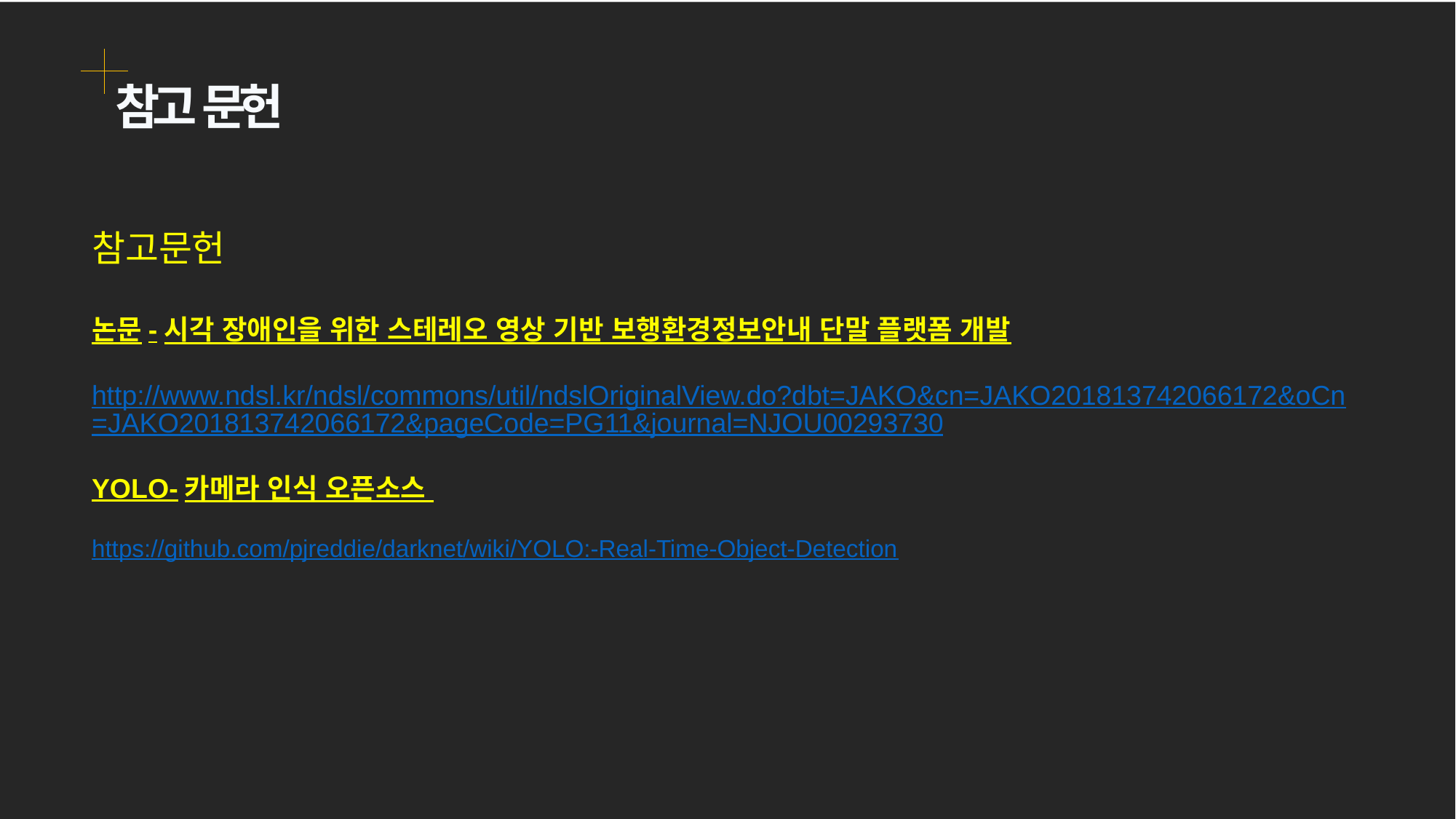

참고  문헌
참고문헌

논문-시각 장애인을 위한 스테레오 영상 기반 보행환경정보안내 단말 플랫폼 개발

http://www.ndsl.kr/ndsl/commons/util/ndslOriginalView.do?dbt=JAKO&cn=JAKO201813742066172&oCn=JAKO201813742066172&pageCode=PG11&journal=NJOU00293730

YOLO-카메라 인식 오픈소스

https://github.com/pjreddie/darknet/wiki/YOLO:-Real-Time-Object-Detection